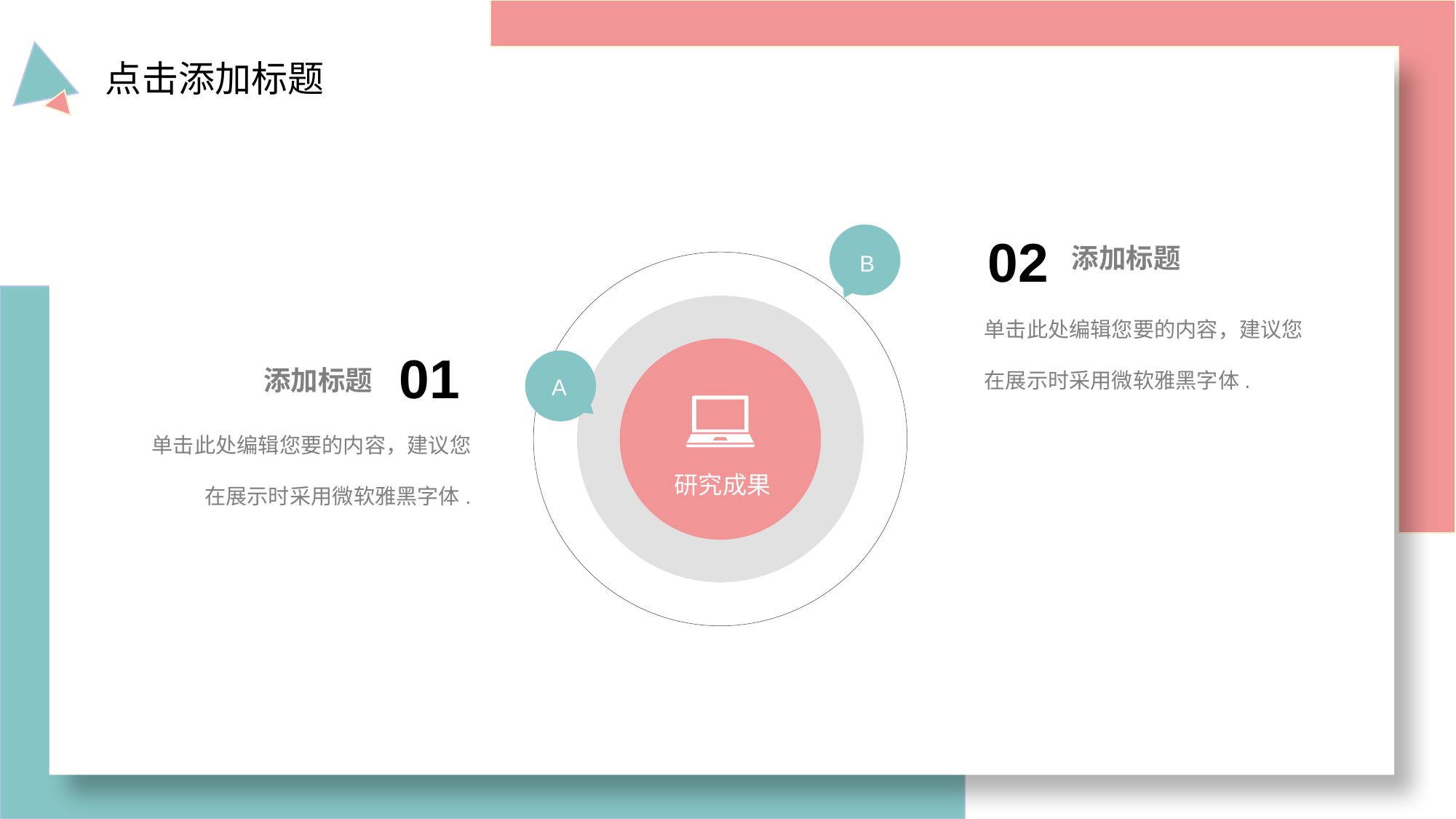

点击添加标题
02

B
添加标题

单击此处编辑您要的内容，建议您在展示时采用微软雅黑字体.

01

研究成果

A
添加标题
单击此处编辑您要的内容，建议您在展示时采用微软雅黑字体.